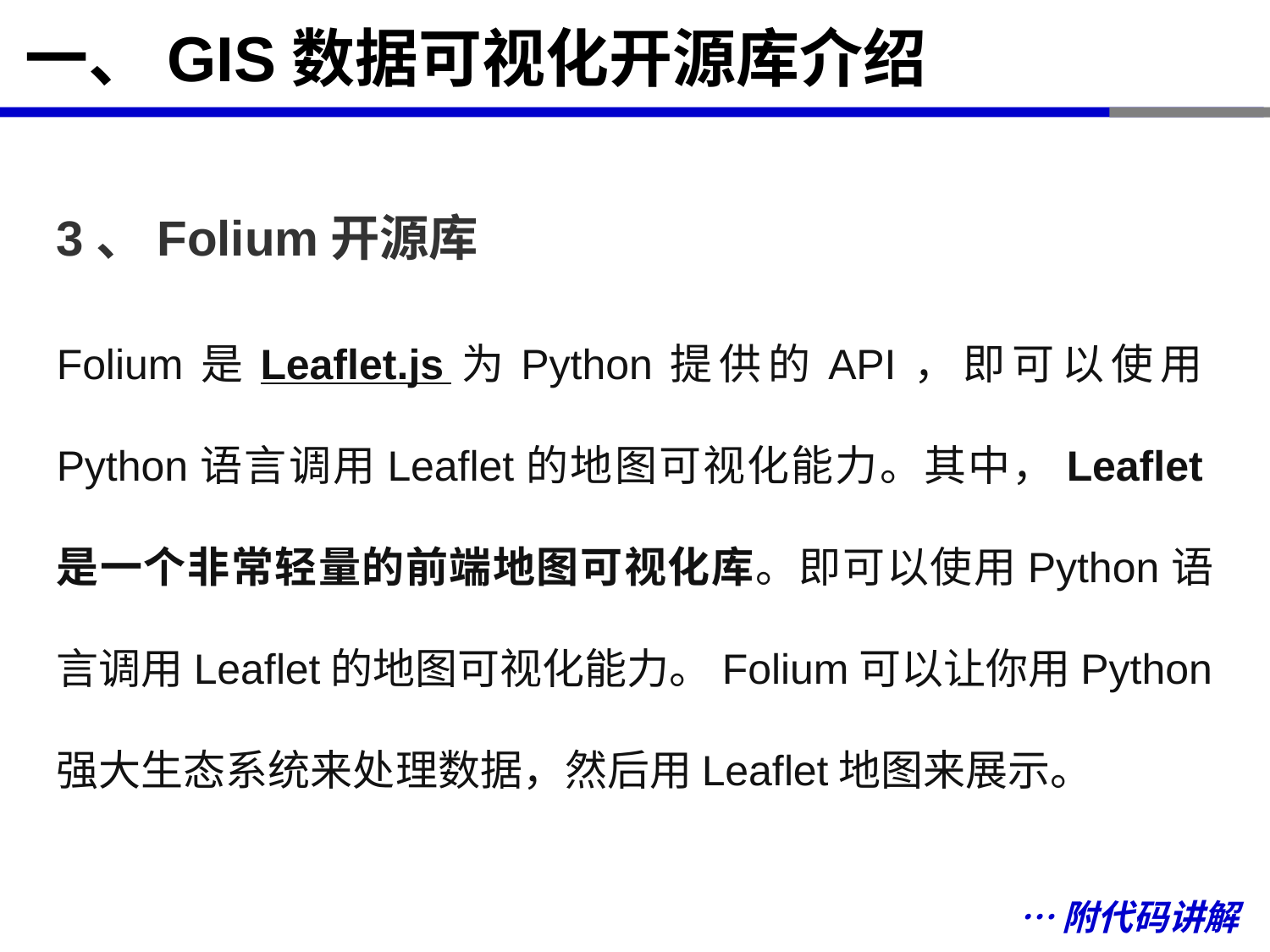

# 一、GIS数据可视化开源库介绍
3、Folium开源库
Folium是Leaflet.js为Python提供的API，即可以使用Python语言调用Leaflet的地图可视化能力。其中，Leaflet是一个非常轻量的前端地图可视化库。即可以使用Python语言调用Leaflet的地图可视化能力。Folium可以让你用Python强大生态系统来处理数据，然后用Leaflet地图来展示。
…附代码讲解